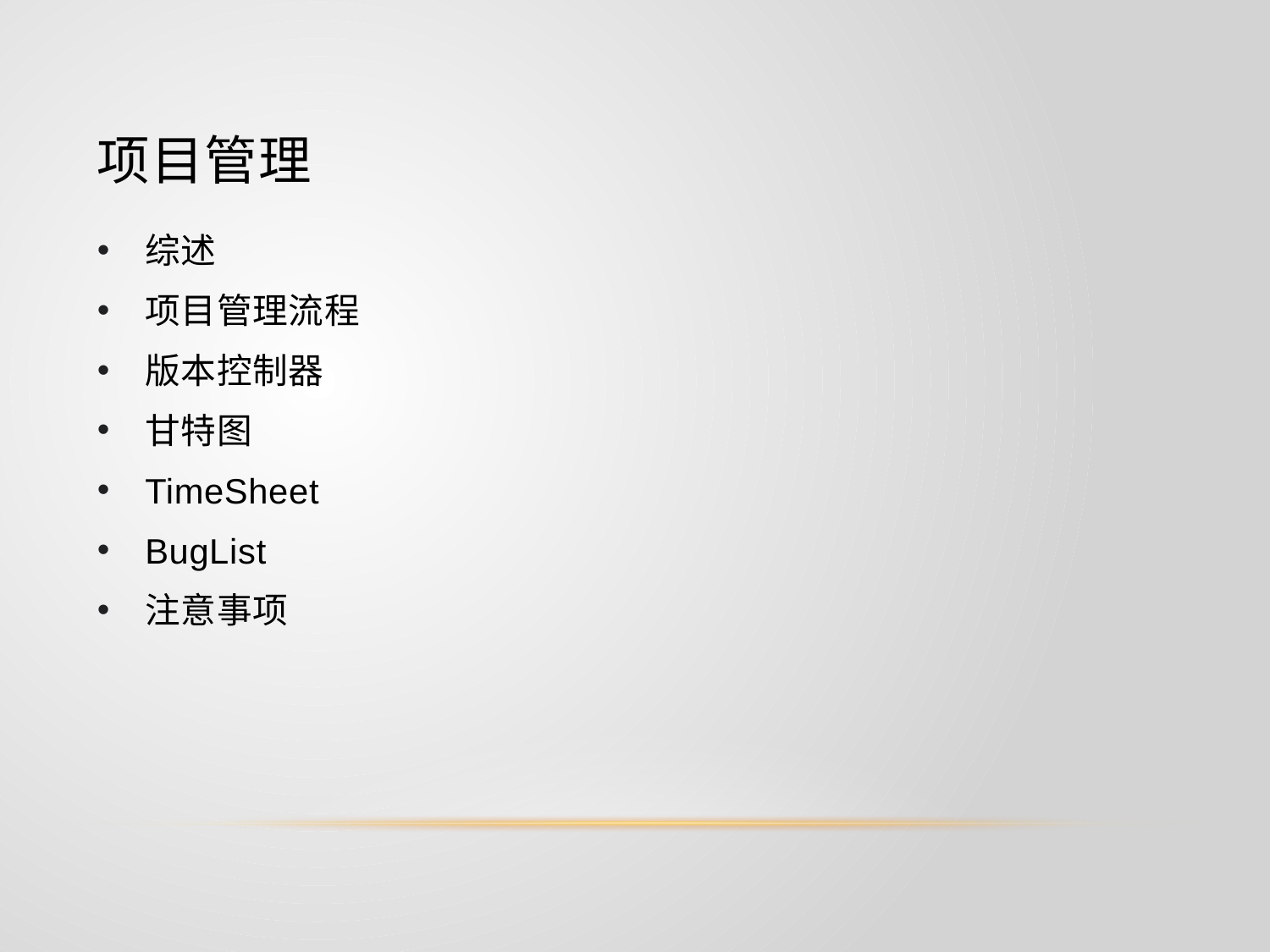

# 项目管理
综述
项目管理流程
版本控制器
甘特图
TimeSheet
BugList
注意事项